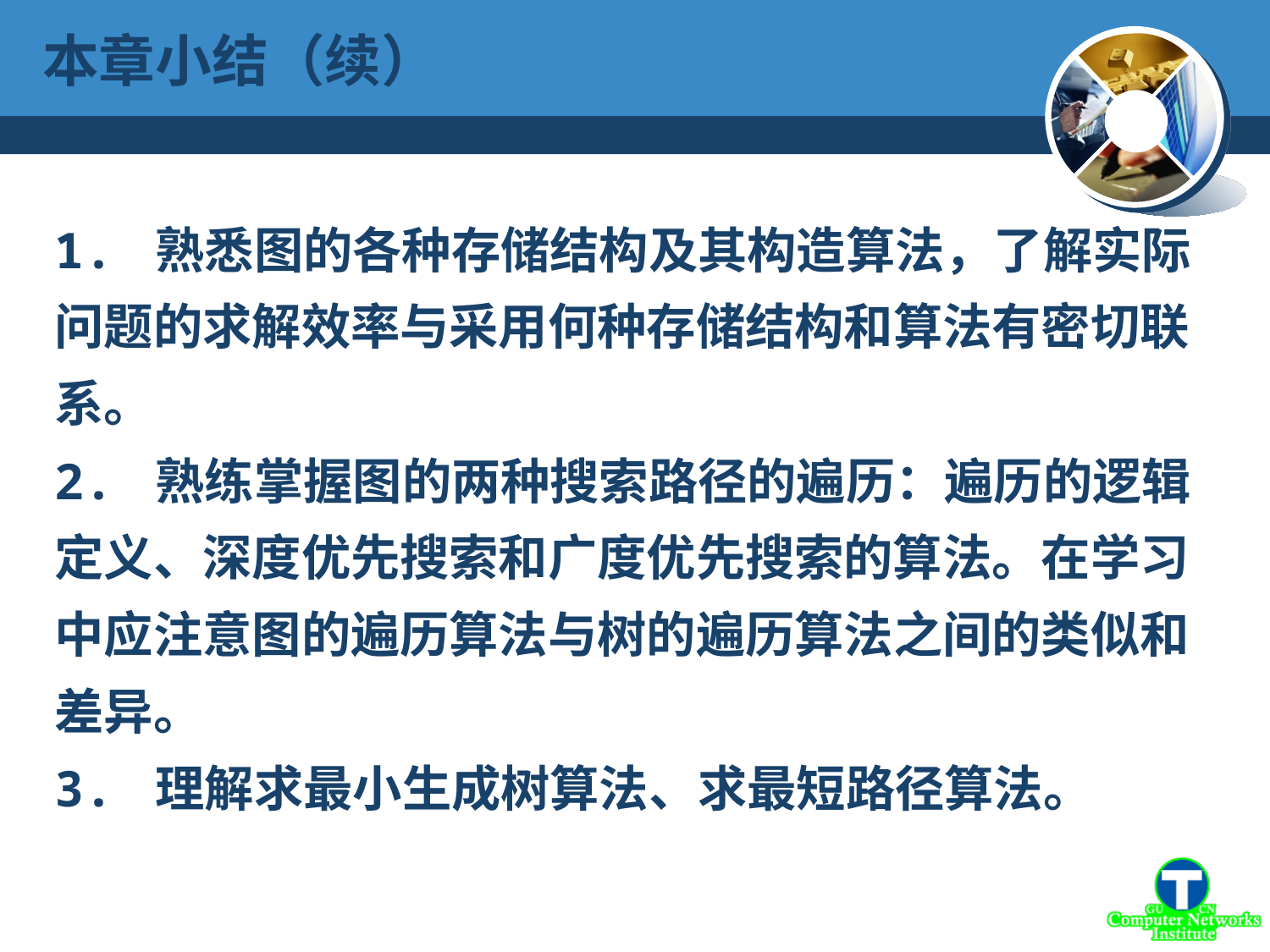

本章小结（续）
1. 熟悉图的各种存储结构及其构造算法，了解实际问题的求解效率与采用何种存储结构和算法有密切联系。
2. 熟练掌握图的两种搜索路径的遍历：遍历的逻辑定义、深度优先搜索和广度优先搜索的算法。在学习中应注意图的遍历算法与树的遍历算法之间的类似和差异。
3. 理解求最小生成树算法、求最短路径算法。
210